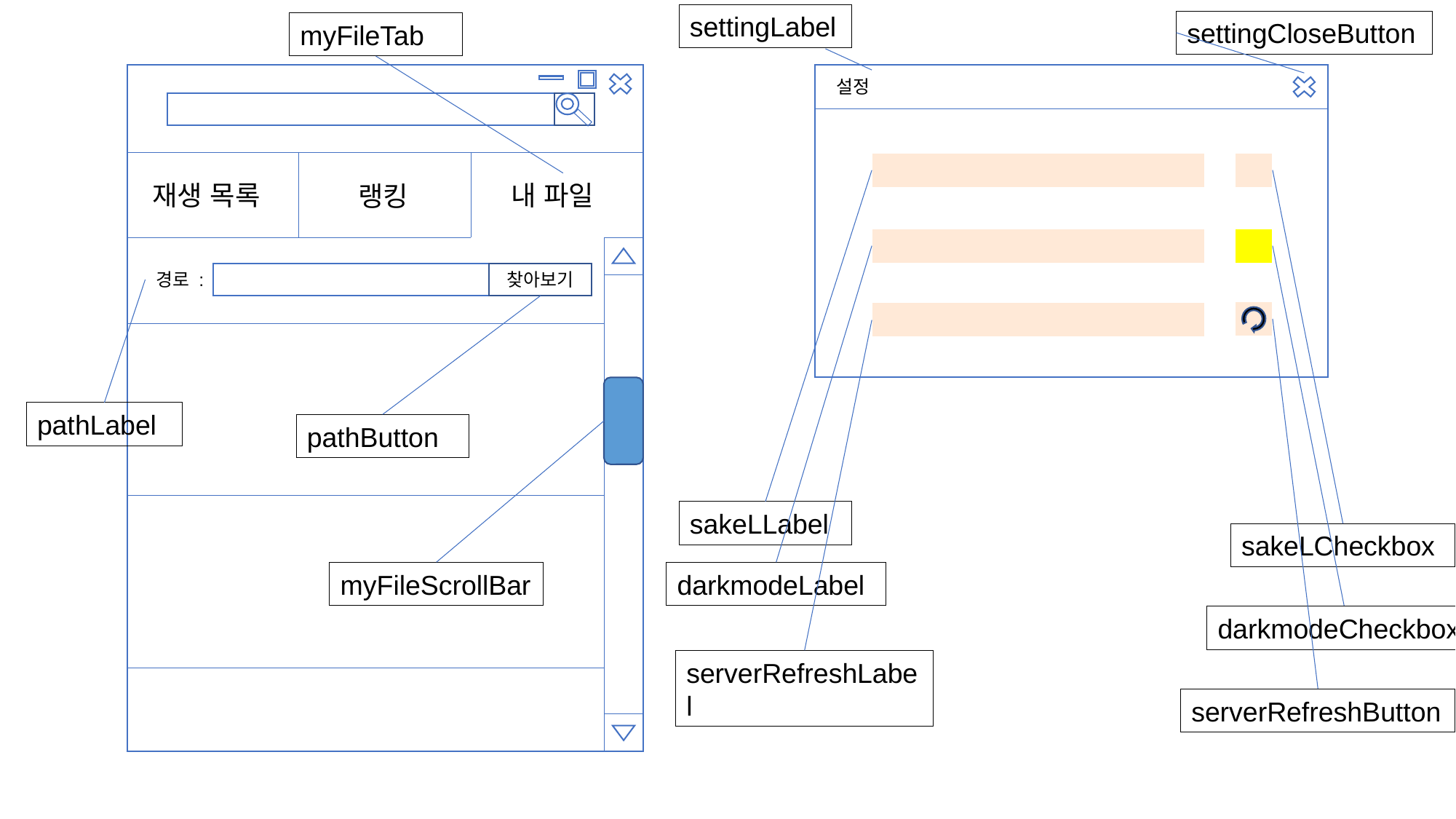

settingLabel
settingCloseButton
myFileTab

설정

내 파일
재생 목록
랭킹

경로 :

찾아보기

pathLabel
pathButton
sakeLLabel
sakeLCheckbox
myFileScrollBar
darkmodeLabel
darkmodeCheckbox
serverRefreshLabel
serverRefreshButton